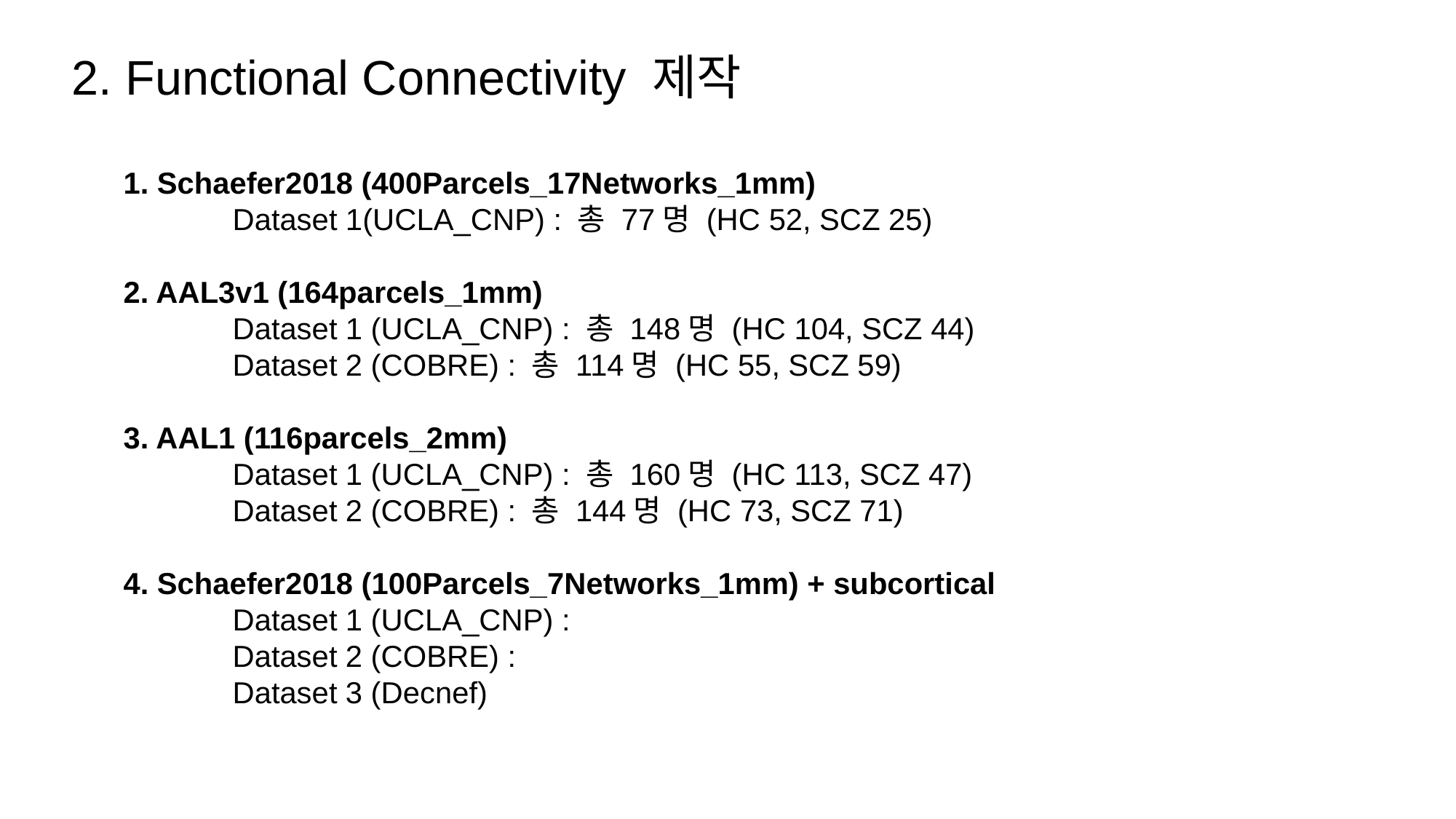

2. Functional Connectivity 제작
1. Schaefer2018 (400Parcels_17Networks_1mm)
	Dataset 1(UCLA_CNP) : 총 77명 (HC 52, SCZ 25)

2. AAL3v1 (164parcels_1mm)
	Dataset 1 (UCLA_CNP) : 총 148명 (HC 104, SCZ 44)
	Dataset 2 (COBRE) : 총 114명 (HC 55, SCZ 59)

3. AAL1 (116parcels_2mm)
	Dataset 1 (UCLA_CNP) : 총 160명 (HC 113, SCZ 47)
	Dataset 2 (COBRE) : 총 144명 (HC 73, SCZ 71)

4. Schaefer2018 (100Parcels_7Networks_1mm) + subcortical
	Dataset 1 (UCLA_CNP) :
	Dataset 2 (COBRE) :
	Dataset 3 (Decnef)